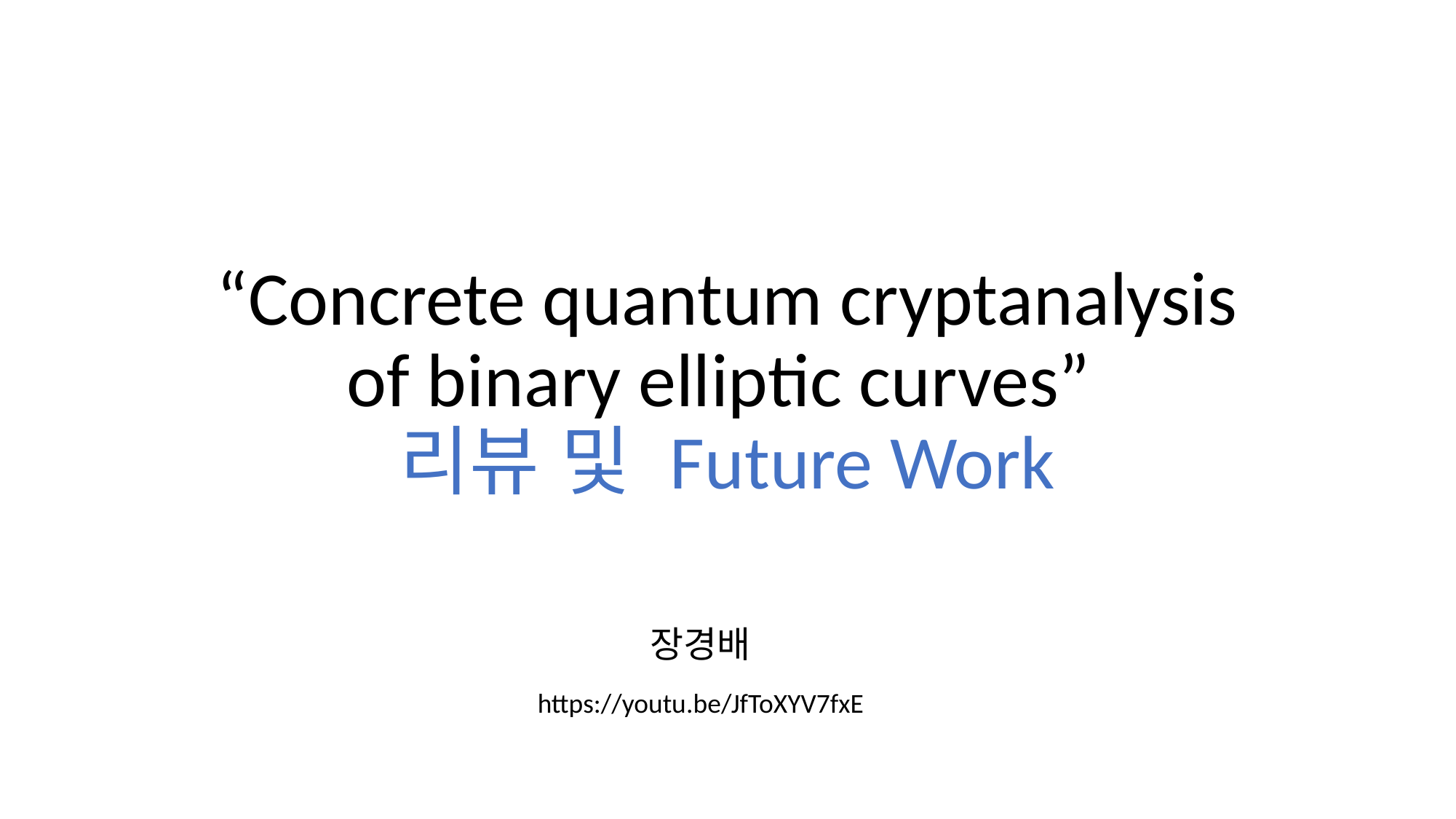

# “Concrete quantum cryptanalysis of binary elliptic curves” 리뷰 및 Future Work
장경배
https://youtu.be/JfToXYV7fxE